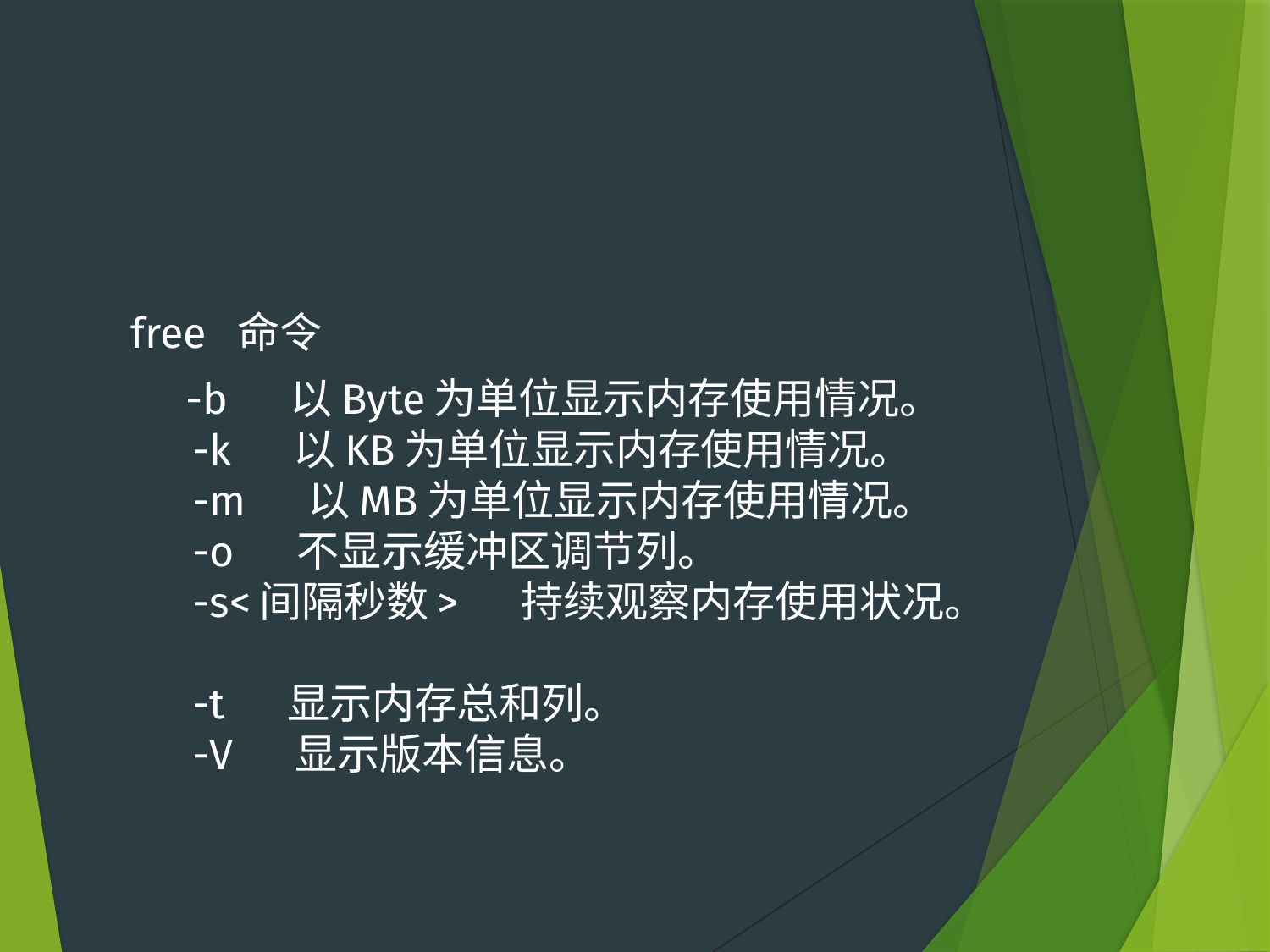

#
   free  命令
   　-b 　以Byte为单位显示内存使用情况。
　-k 　以KB为单位显示内存使用情况。
　-m 　以MB为单位显示内存使用情况。
　-o 　不显示缓冲区调节列。
　-s<间隔秒数> 　持续观察内存使用状况。
　-t 　显示内存总和列。
　-V 　显示版本信息。